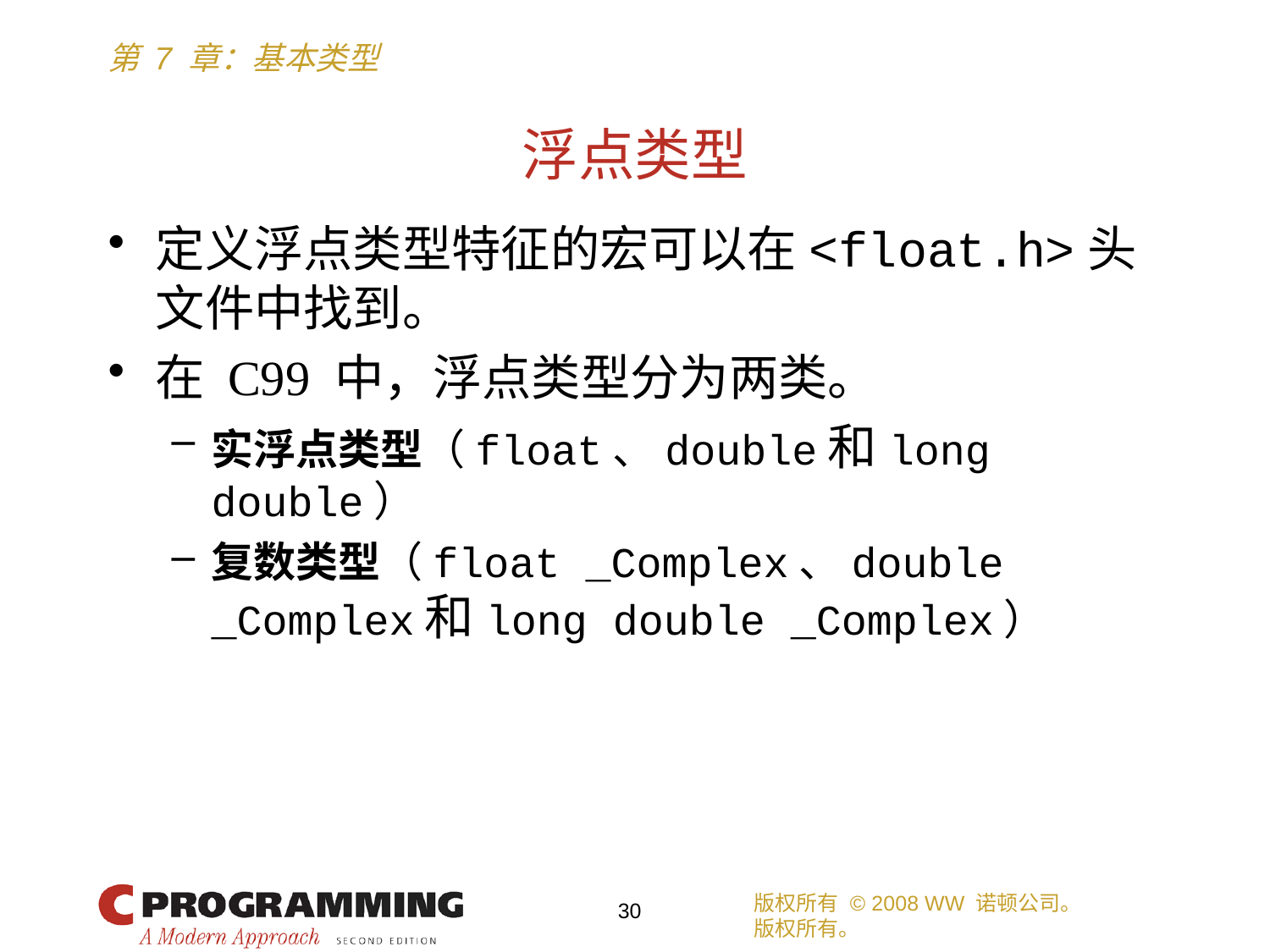

# 浮点类型
定义浮点类型特征的宏可以在<float.h>头文件中找到。
在 C99 中，浮点类型分为两类。
实浮点类型（float、double和long double）
复数类型（float _Complex、double _Complex和long double _Complex）

版权所有 © 2008 WW 诺顿公司。
版权所有。
30